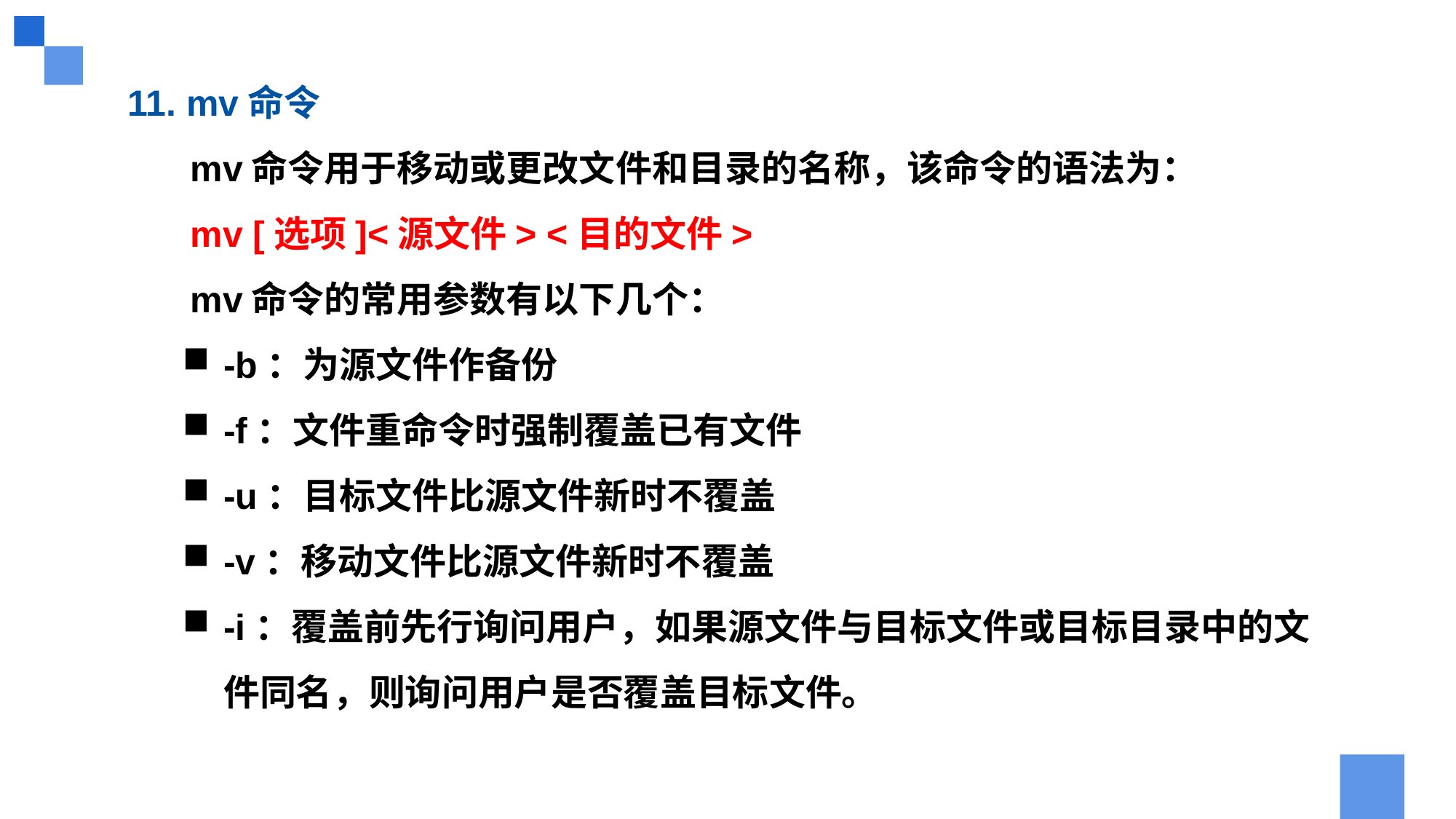

11. mv命令
   mv命令用于移动或更改文件和目录的名称，该命令的语法为：
   mv [选项]<源文件> <目的文件>
   mv命令的常用参数有以下几个：
-b：为源文件作备份
-f：文件重命令时强制覆盖已有文件
-u：目标文件比源文件新时不覆盖
-v：移动文件比源文件新时不覆盖
-i：覆盖前先行询问用户，如果源文件与目标文件或目标目录中的文件同名，则询问用户是否覆盖目标文件。
21